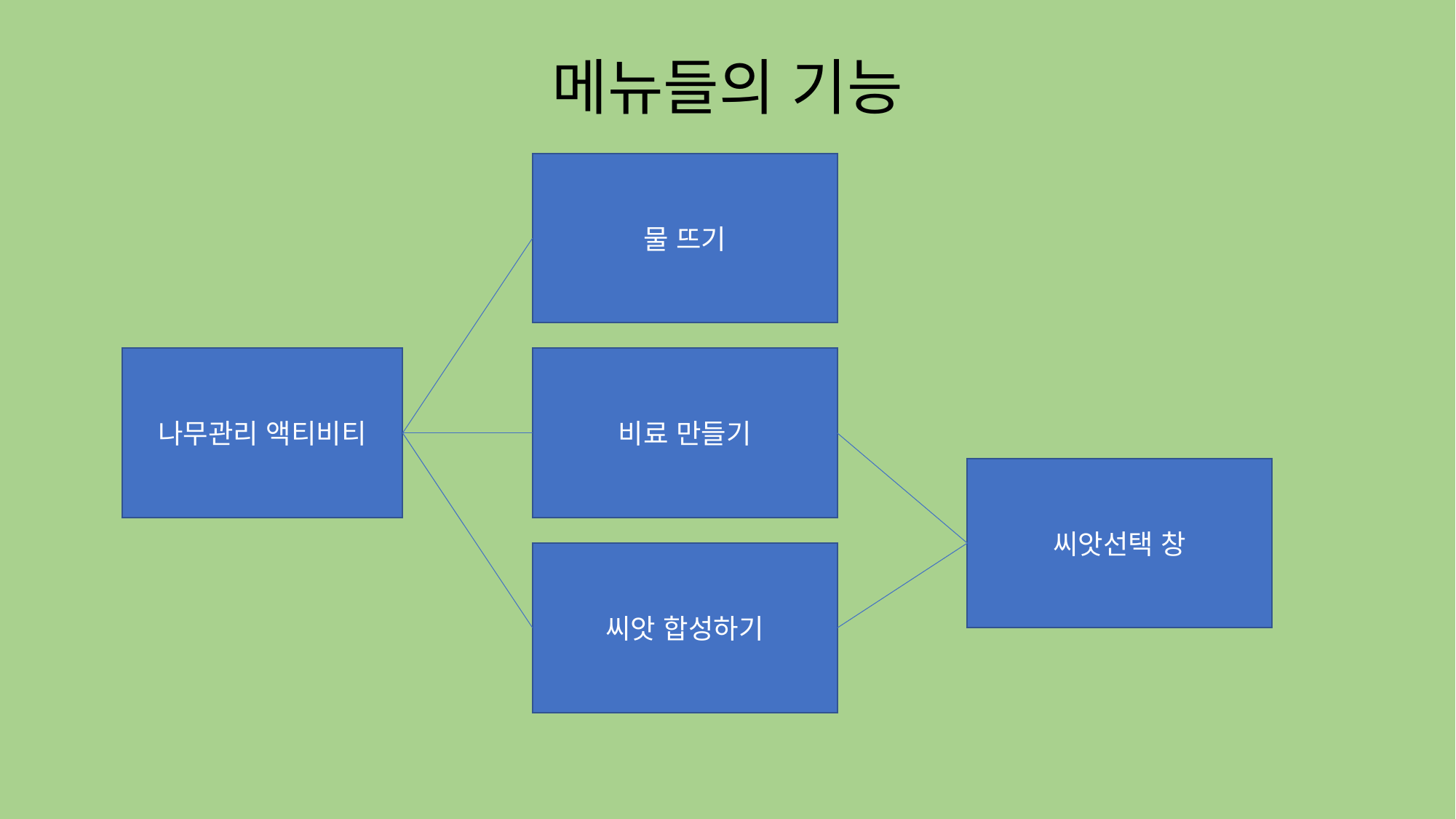

# 메뉴들의 기능
물 뜨기
비료 만들기
나무관리 액티비티
씨앗선택 창
씨앗 합성하기